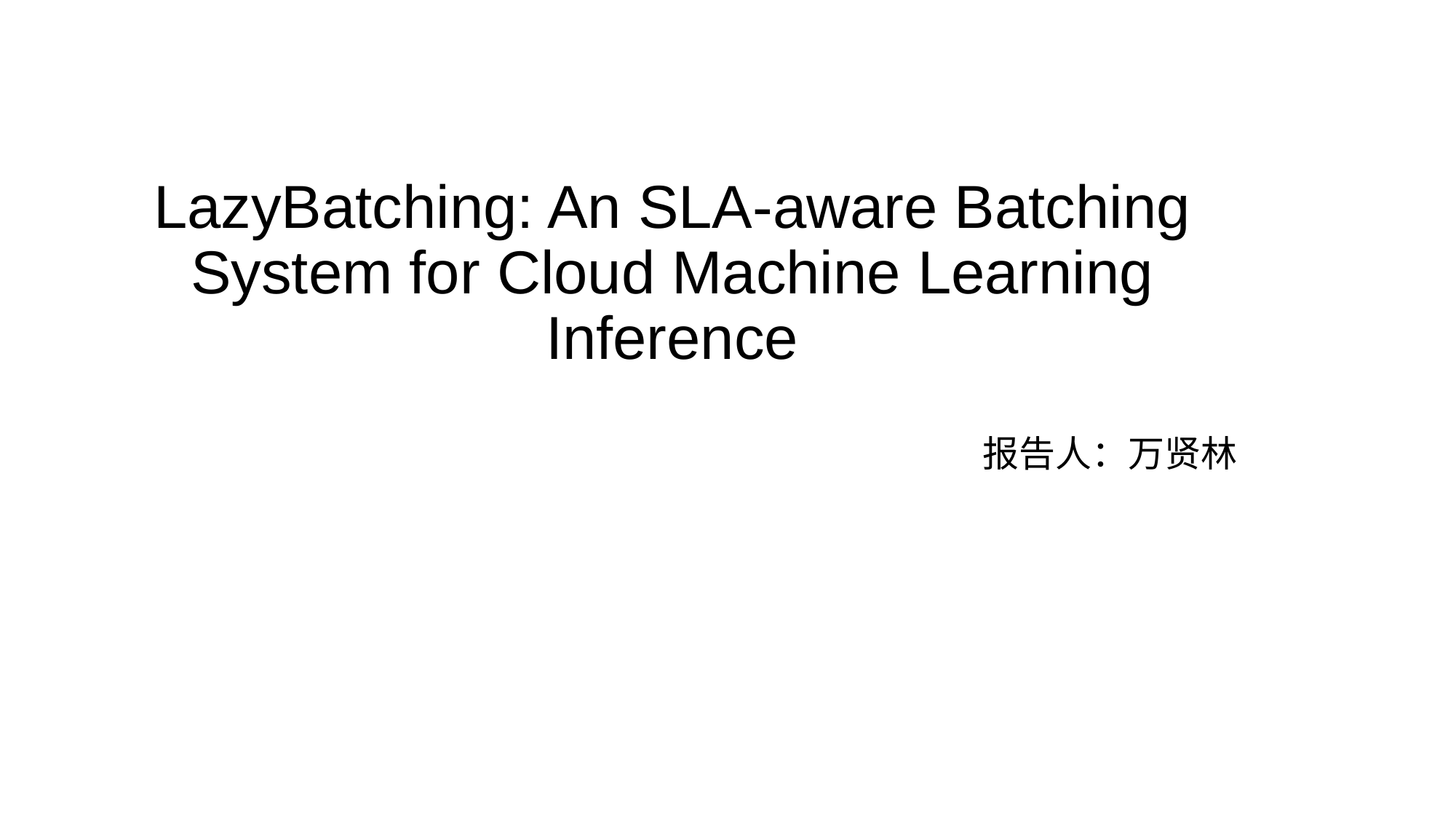

# LazyBatching: An SLA-aware Batching System for Cloud Machine Learning Inference
							报告人：万贤林